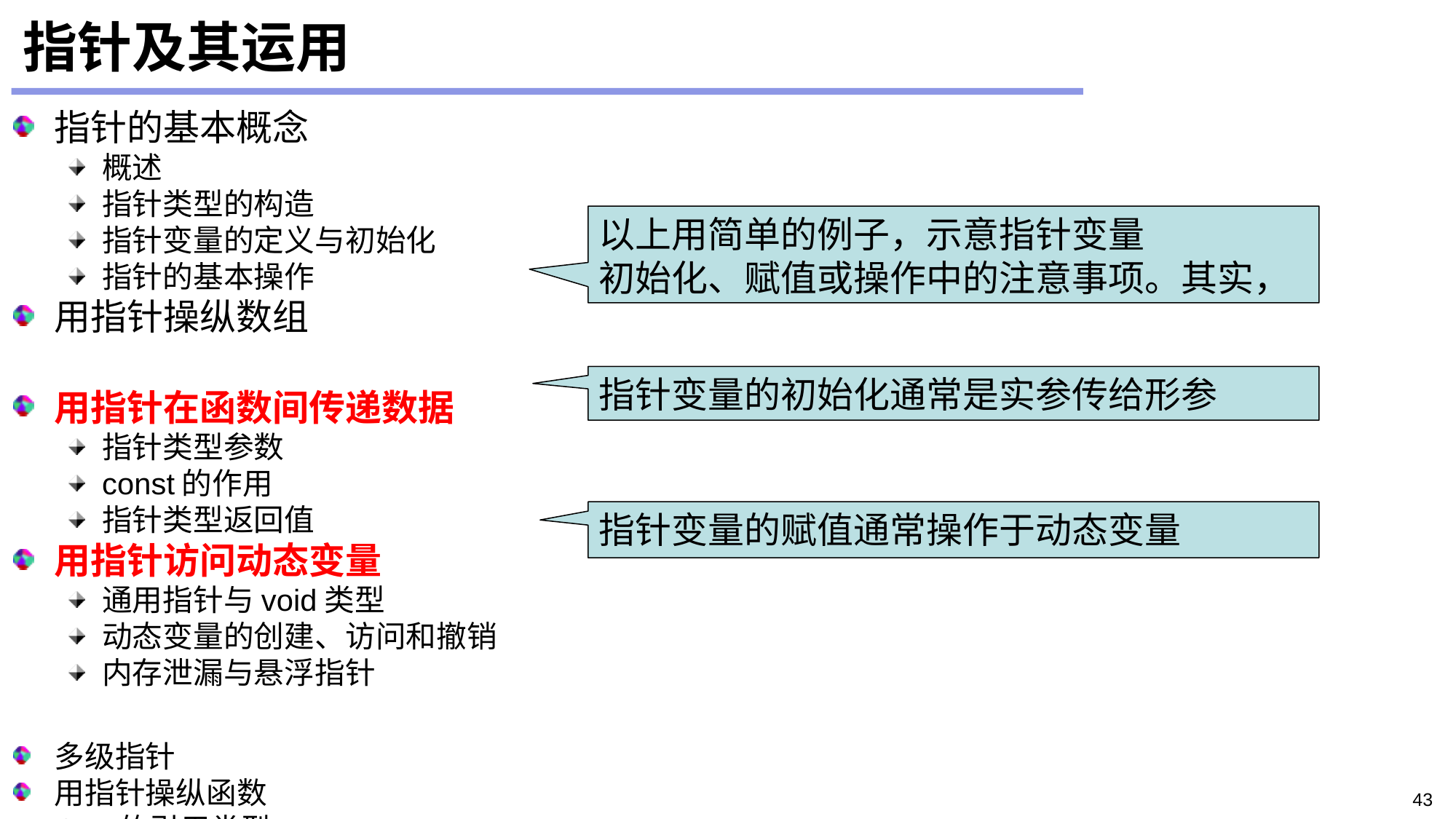

# 指针及其运用
指针的基本概念
概述
指针类型的构造
指针变量的定义与初始化
指针的基本操作
用指针操纵数组

用指针在函数间传递数据
指针类型参数
const的作用
指针类型返回值
用指针访问动态变量
通用指针与void类型
动态变量的创建、访问和撤销
内存泄漏与悬浮指针

多级指针
用指针操纵函数
C++的引用类型

以上用简单的例子，示意指针变量
初始化、赋值或操作中的注意事项。其实，
指针变量的初始化通常是实参传给形参
指针变量的赋值通常操作于动态变量
43